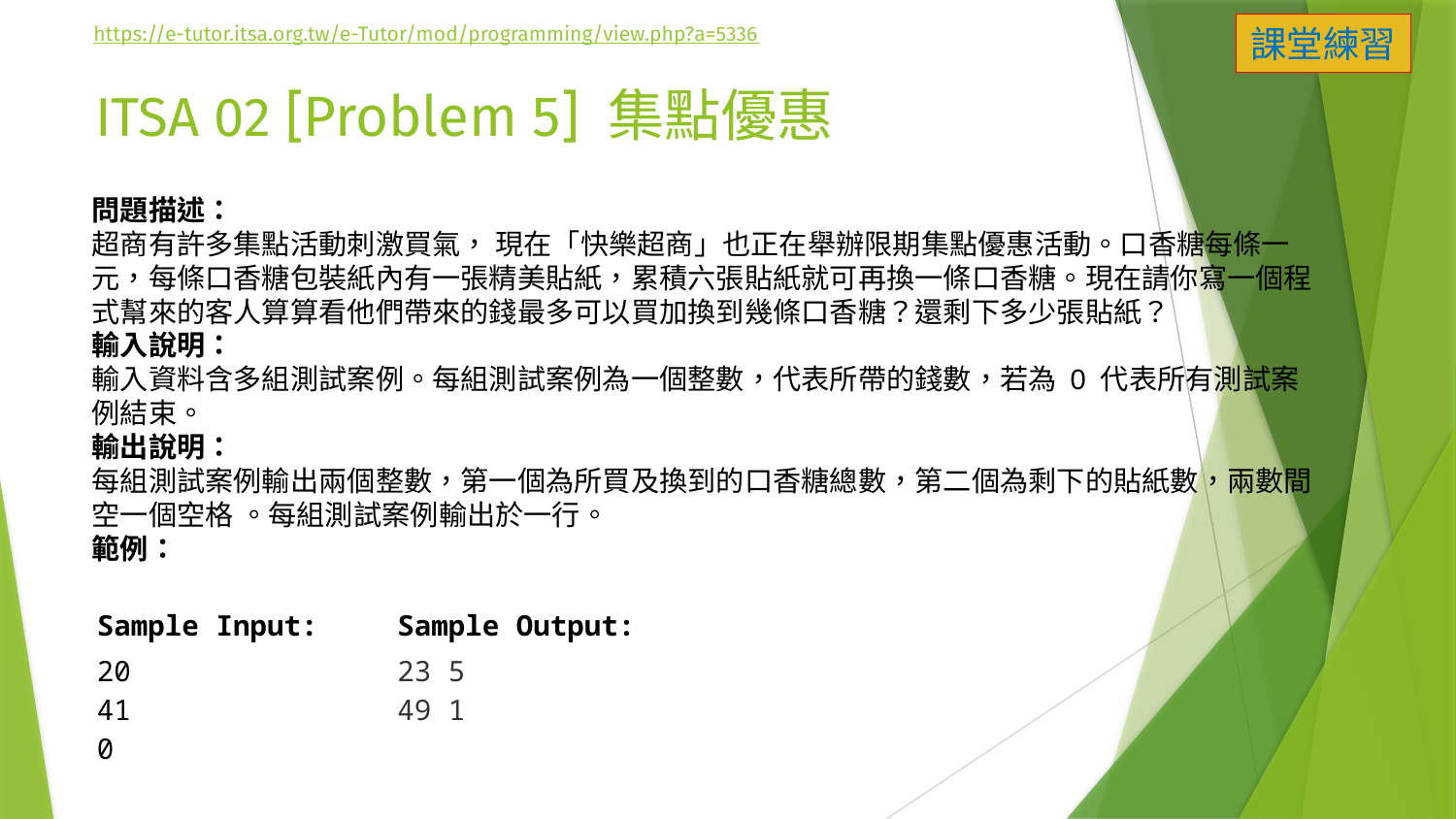

https://e-tutor.itsa.org.tw/e-Tutor/mod/programming/view.php?a=5336
課堂練習
# ITSA 02 [Problem 5] 集點優惠
問題描述：
超商有許多集點活動刺激買氣， 現在「快樂超商」也正在舉辦限期集點優惠活動。口香糖每條一元，每條口香糖包裝紙內有一張精美貼紙，累積六張貼紙就可再換一條口香糖。現在請你寫一個程式幫來的客人算算看他們帶來的錢最多可以買加換到幾條口香糖？還剩下多少張貼紙？
輸入說明：
輸入資料含多組測試案例。每組測試案例為一個整數，代表所帶的錢數，若為 0 代表所有測試案例結束。
輸出說明：
每組測試案例輸出兩個整數，第一個為所買及換到的口香糖總數，第二個為剩下的貼紙數，兩數間空一個空格 。每組測試案例輸出於一行。
範例：
| Sample Input: | Sample Output: |
| --- | --- |
| 20 41 0 | 23 5 49 1 |